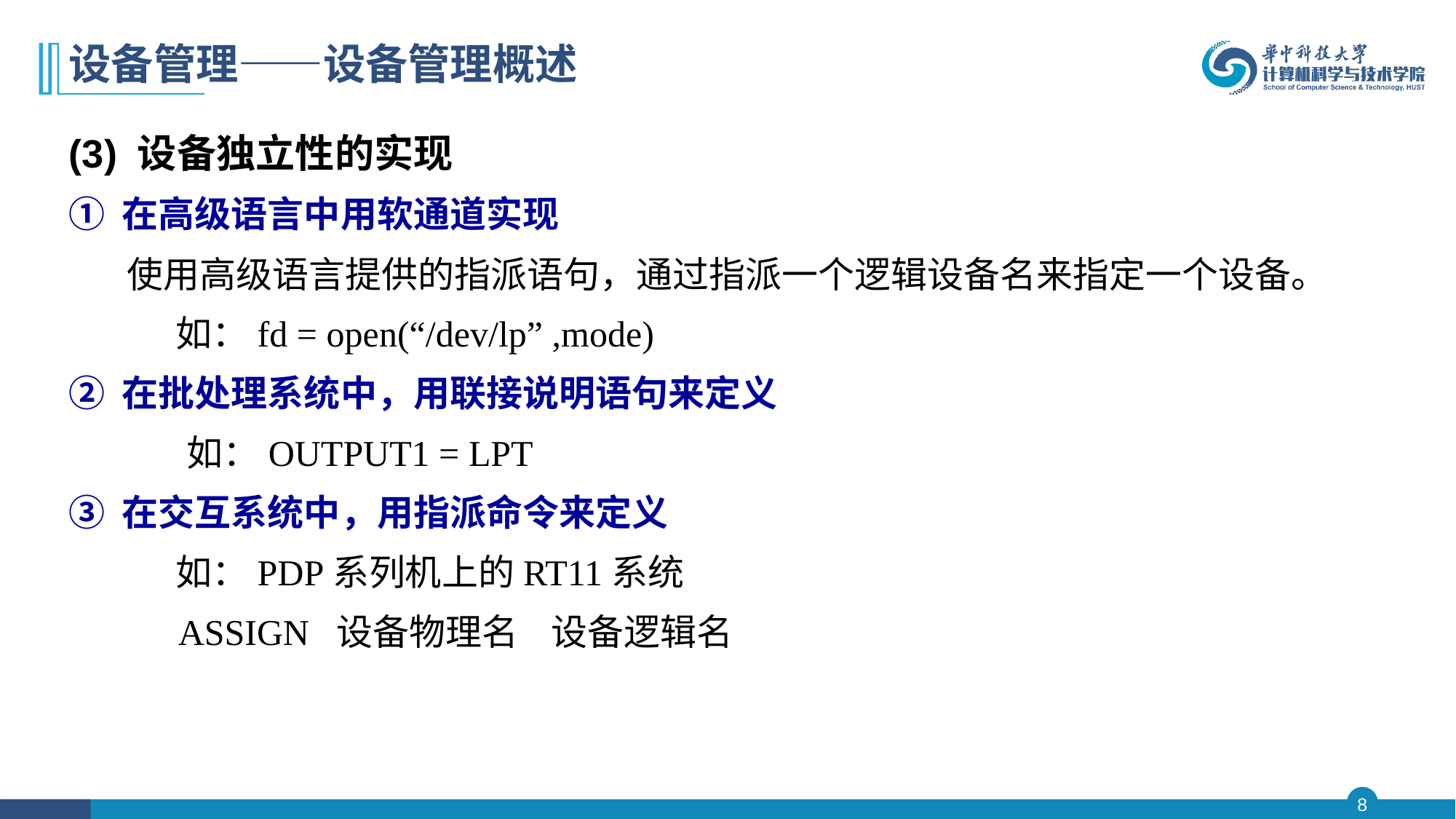

# 设备管理——设备管理概述
(3) 设备独立性的实现
① 在高级语言中用软通道实现
      使用高级语言提供的指派语句，通过指派一个逻辑设备名来指定一个设备。
            如：fd = open(“/dev/lp” ,mode)
② 在批处理系统中，用联接说明语句来定义
     如：OUTPUT1 = LPT
③ 在交互系统中，用指派命令来定义
            如：PDP系列机上的RT11系统
            ASSIGN  设备物理名    设备逻辑名